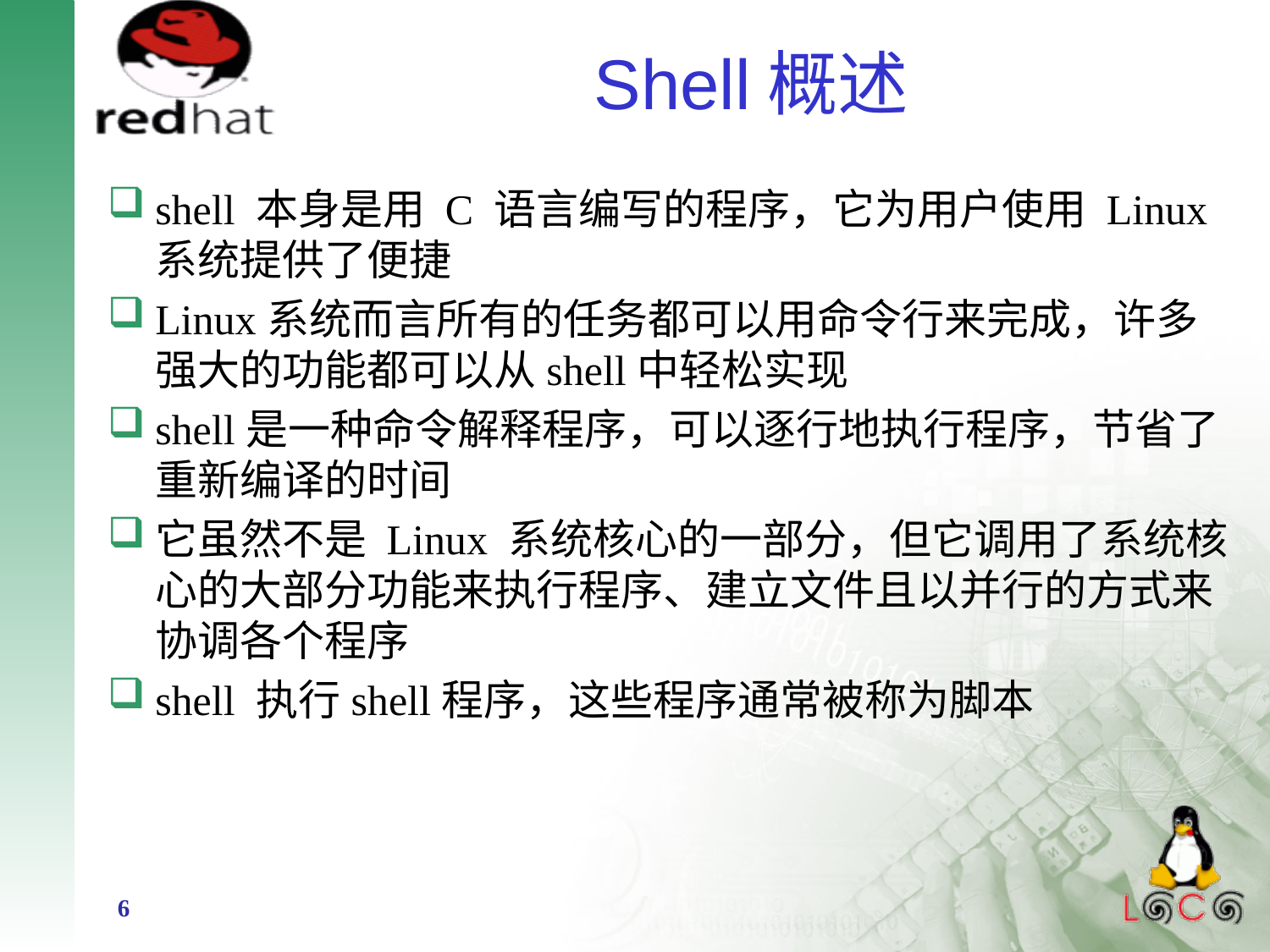

# Shell概述
shell 本身是用 C 语言编写的程序，它为用户使用 Linux 系统提供了便捷
Linux系统而言所有的任务都可以用命令行来完成，许多强大的功能都可以从shell中轻松实现
shell是一种命令解释程序，可以逐行地执行程序，节省了重新编译的时间
它虽然不是 Linux 系统核心的一部分，但它调用了系统核心的大部分功能来执行程序、建立文件且以并行的方式来协调各个程序
shell 执行shell程序，这些程序通常被称为脚本
6